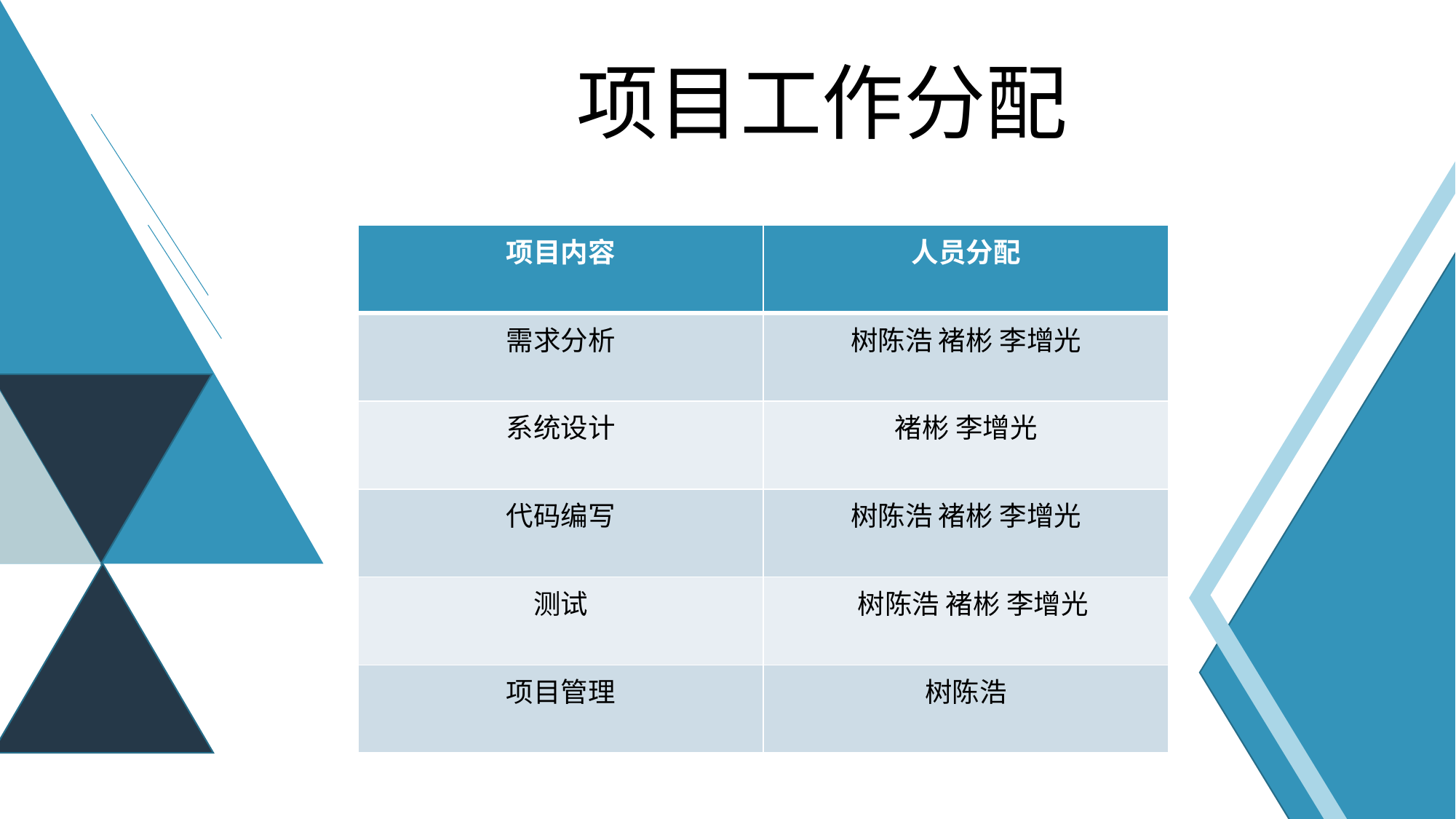

项目工作分配
| 项目内容 | 人员分配 |
| --- | --- |
| 需求分析 | 树陈浩 褚彬 李增光 |
| 系统设计 | 褚彬 李增光 |
| 代码编写 | 树陈浩 褚彬 李增光 |
| 测试 | 树陈浩 褚彬 李增光 |
| 项目管理 | 树陈浩 |